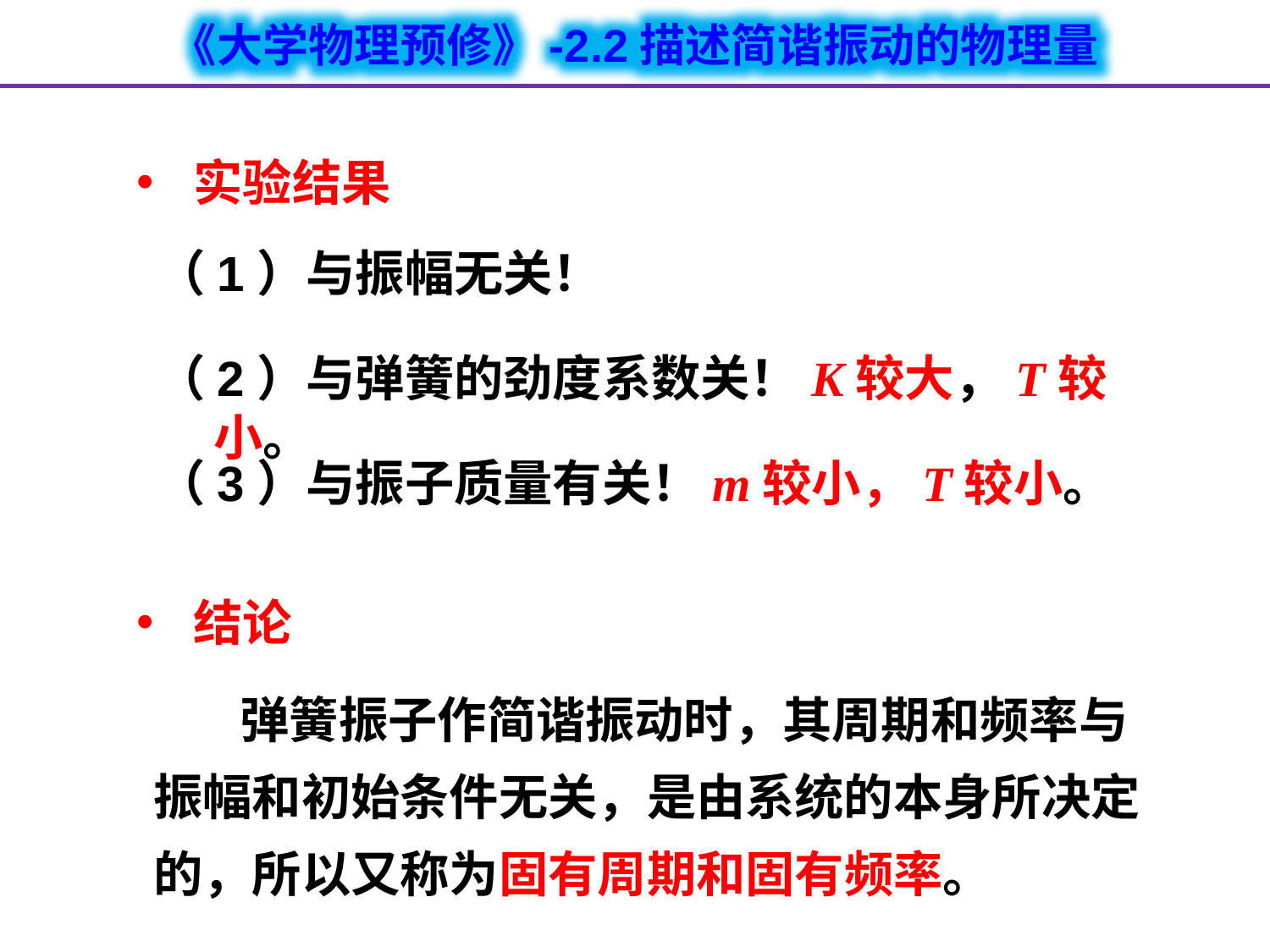

实验结果
（1）与振幅无关！
（2）与弹簧的劲度系数关！K较大，T较小。
（3）与振子质量有关！m较小，T较小。
结论
            弹簧振子作简谐振动时，其周期和频率与振幅和初始条件无关，是由系统的本身所决定的，所以又称为固有周期和固有频率。